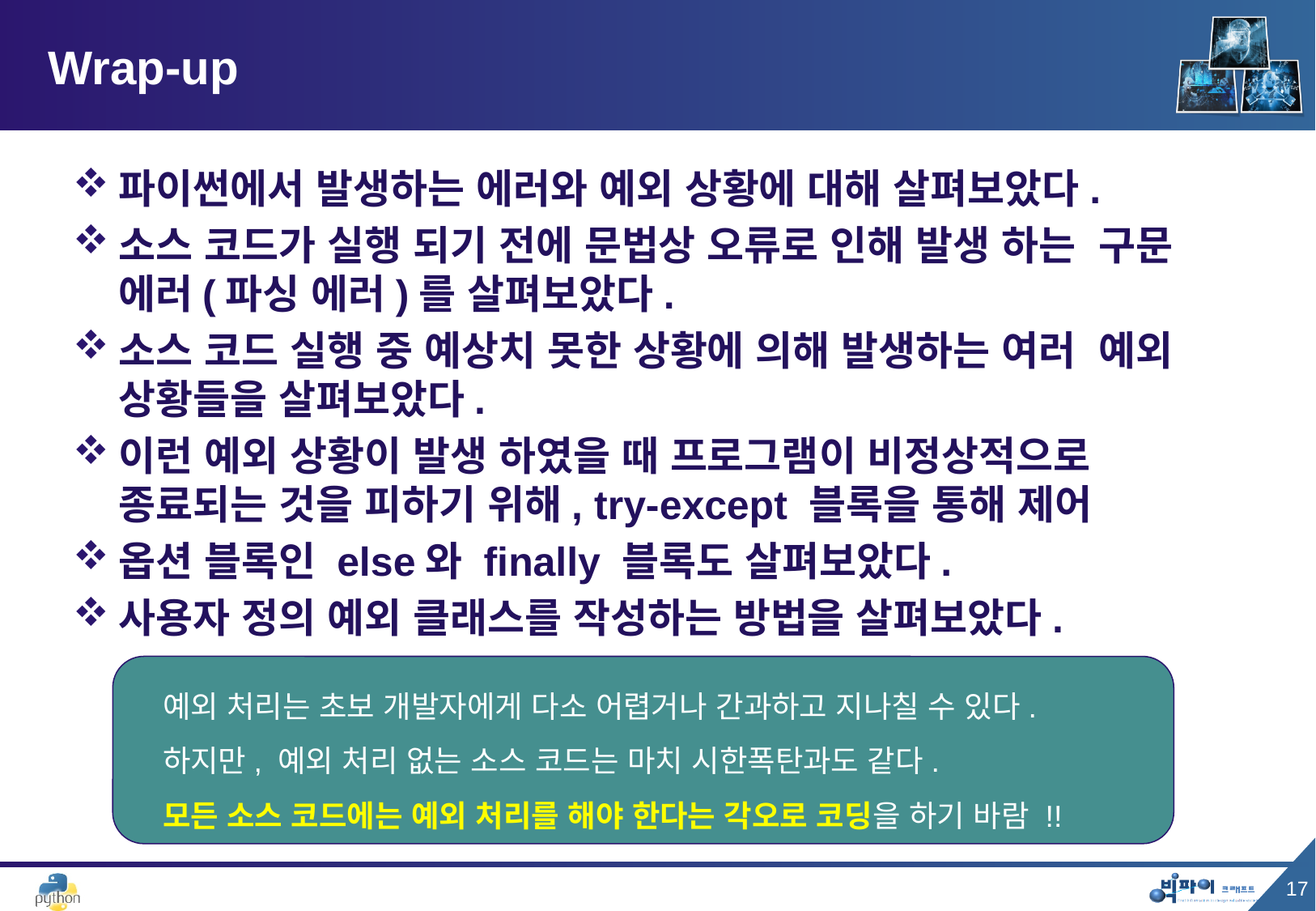

# Wrap-up
파이썬에서 발생하는 에러와 예외 상황에 대해 살펴보았다.
소스 코드가 실행 되기 전에 문법상 오류로 인해 발생 하는  구문 에러(파싱 에러)를 살펴보았다.
소스 코드 실행 중 예상치 못한 상황에 의해 발생하는 여러  예외 상황들을 살펴보았다.
이런 예외 상황이 발생 하였을 때 프로그램이 비정상적으로 종료되는 것을 피하기 위해, try-except 블록을 통해 제어
옵션 블록인 else와 finally 블록도 살펴보았다.
사용자 정의 예외 클래스를 작성하는 방법을 살펴보았다.

예외 처리는 초보 개발자에게 다소 어렵거나 간과하고 지나칠 수 있다.
하지만, 예외 처리 없는 소스 코드는 마치 시한폭탄과도 같다.
모든 소스 코드에는 예외 처리를 해야 한다는 각오로 코딩을 하기 바람 !!